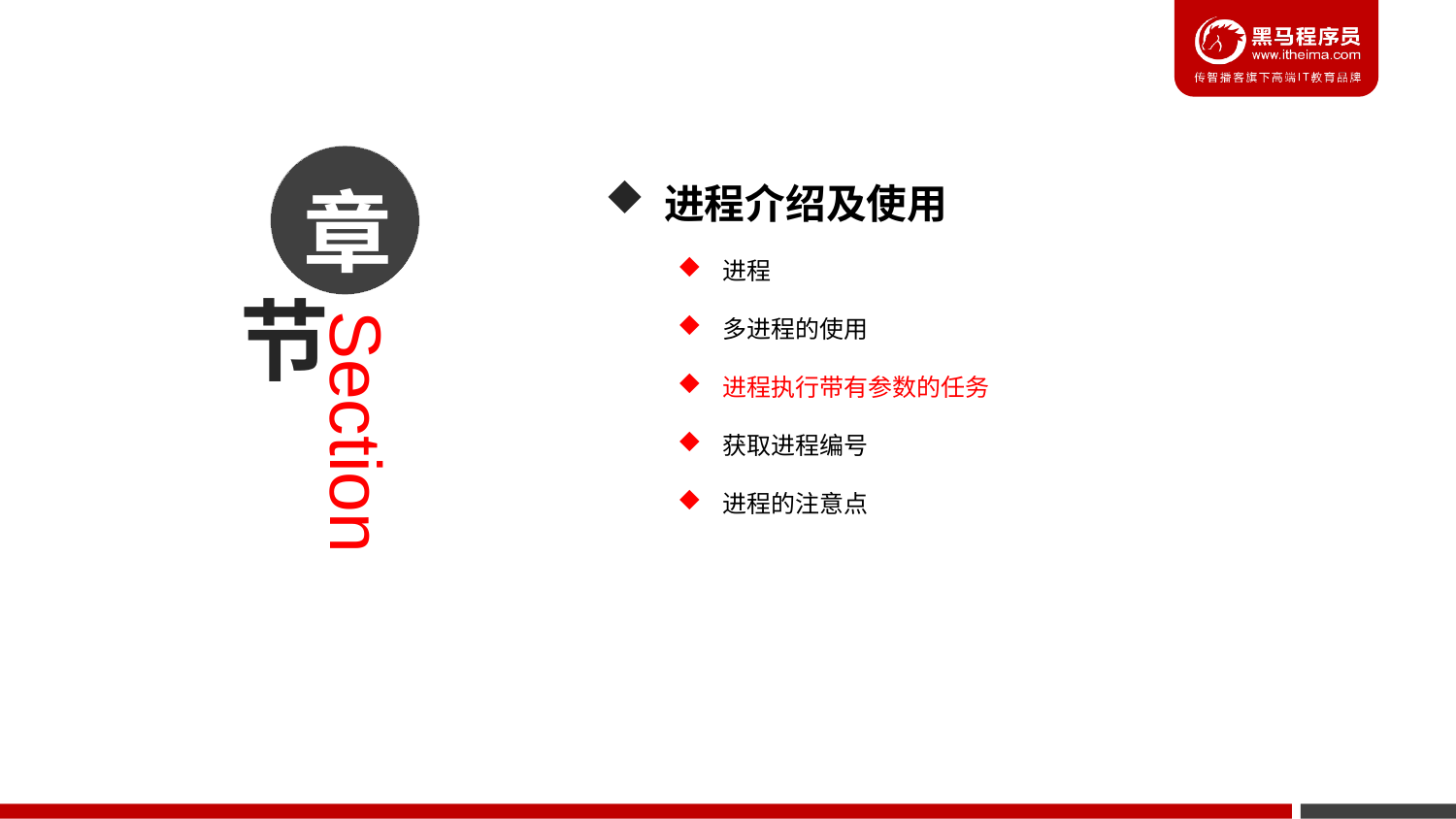

进程介绍及使用
进程
多进程的使用
进程执行带有参数的任务
获取进程编号
进程的注意点

章
节
Section